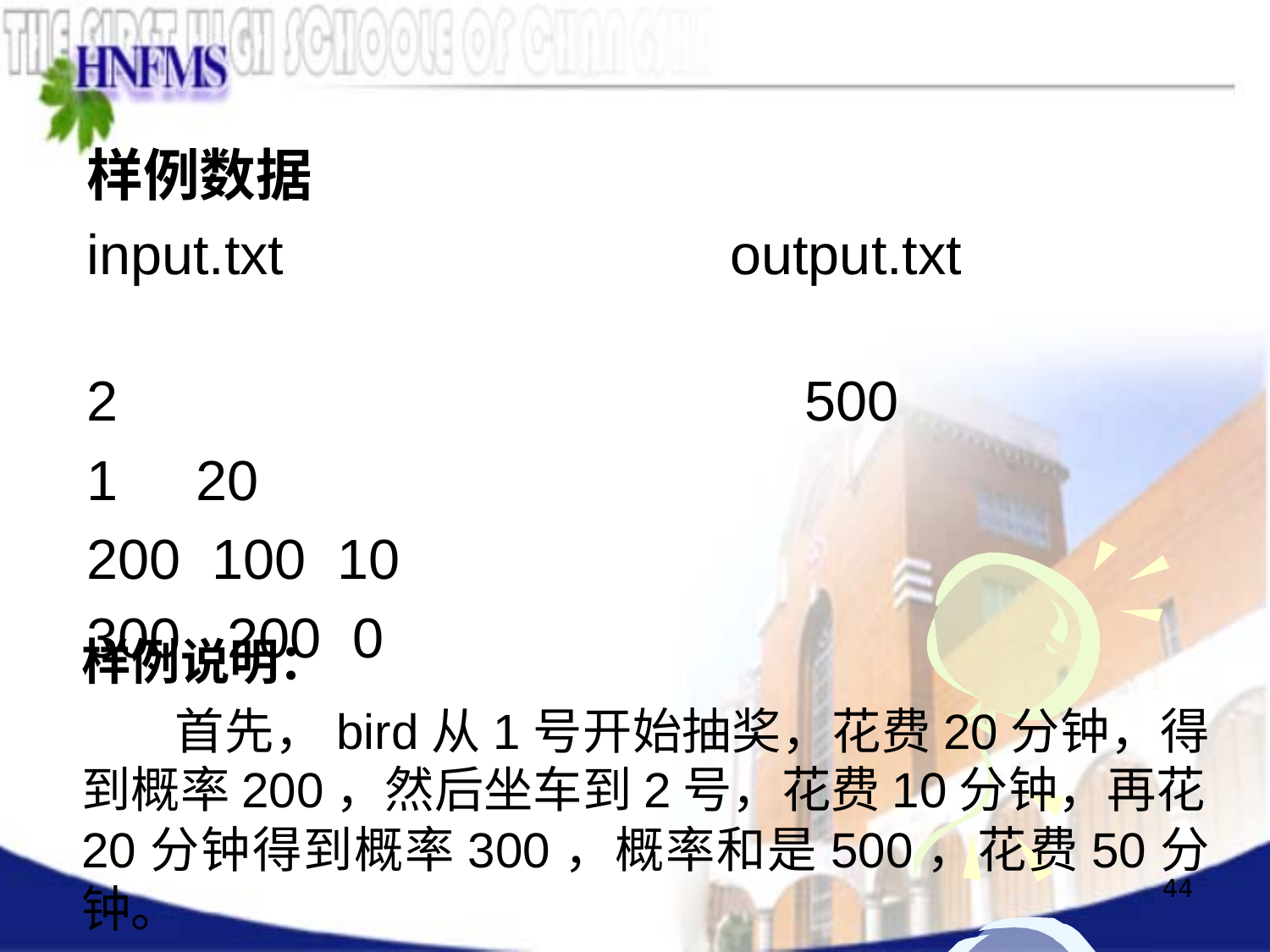

样例数据
input.txt                            output.txt
2                                            500
1     20
200  100  10
300   200  0

样例说明：
       首先，bird从1号开始抽奖，花费20分钟，得到概率200，然后坐车到2号，花费10分钟，再花20分钟得到概率300，概率和是500，花费50分钟。

44